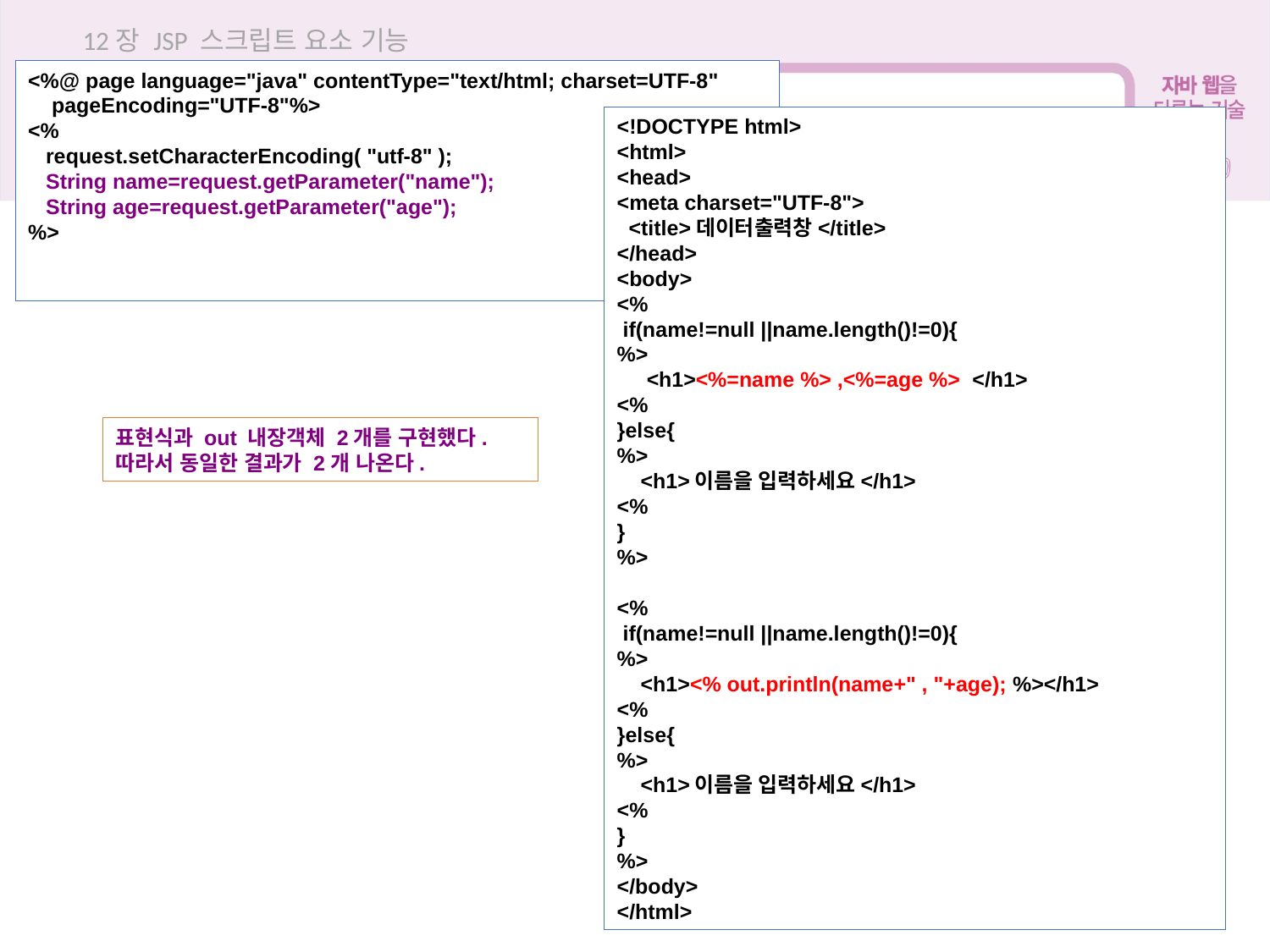

12장 JSP 스크립트 요소 기능
<%@ page language="java" contentType="text/html; charset=UTF-8"
    pageEncoding="UTF-8"%>
<%
   request.setCharacterEncoding( "utf-8" );
   String name=request.getParameter("name");
   String age=request.getParameter("age");
%>

12.7내장 객체(내장 변수) 기능
<!DOCTYPE html>
<html>
<head>
<meta charset="UTF-8">
  <title>데이터출력창</title>
</head>
<body>
<%
 if(name!=null ||name.length()!=0){
%>
     <h1><%=name %> ,<%=age %>  </h1>
<%
}else{
%>
    <h1>이름을 입력하세요</h1>
<%
}
%>

<%
 if(name!=null ||name.length()!=0){
%>
    <h1><% out.println(name+" , "+age); %></h1>
<%
}else{
%>
    <h1>이름을 입력하세요</h1>
<%
}
%>
</body>
</html>
표현식과 out 내장객체 2개를 구현했다. 따라서 동일한 결과가 2개 나온다.